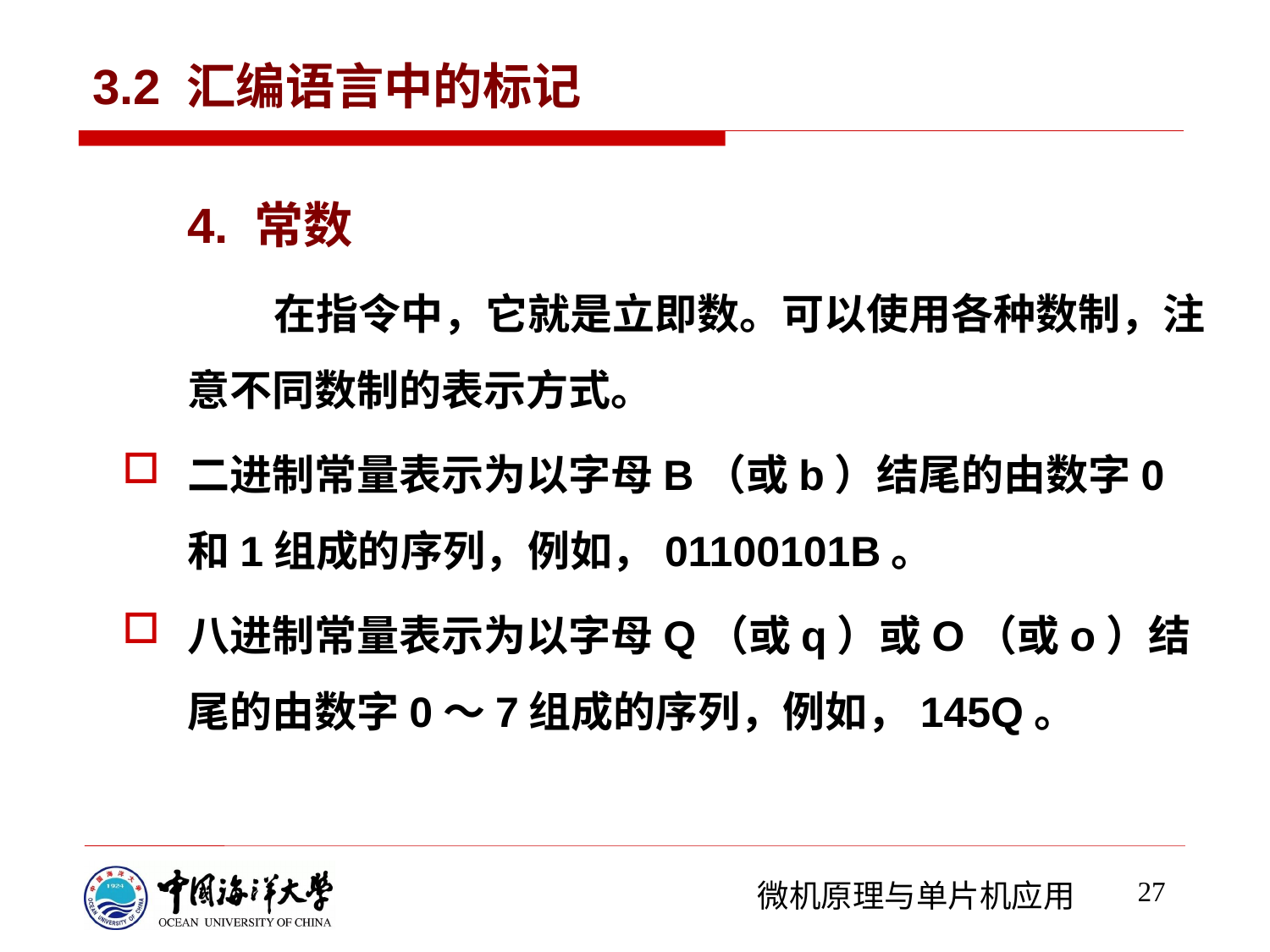

# 3.2 汇编语言中的标记
4. 常数
        在指令中，它就是立即数。可以使用各种数制，注意不同数制的表示方式。
二进制常量表示为以字母B（或b）结尾的由数字0和1组成的序列，例如，01100101B。
八进制常量表示为以字母Q（或q）或O（或o）结尾的由数字0～7组成的序列，例如，145Q。
27